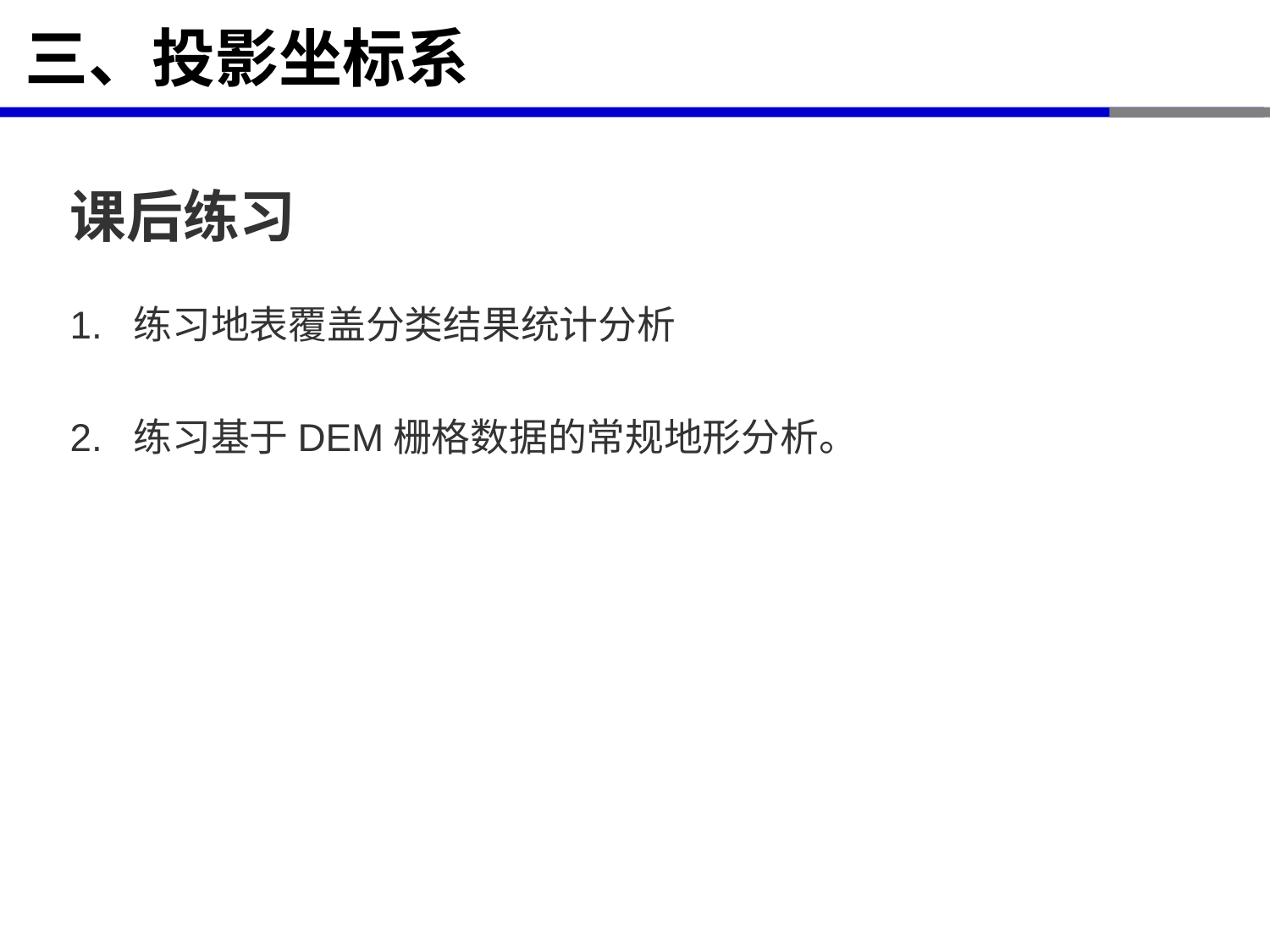

# 三、投影坐标系
课后练习
练习地表覆盖分类结果统计分析
练习基于DEM栅格数据的常规地形分析。